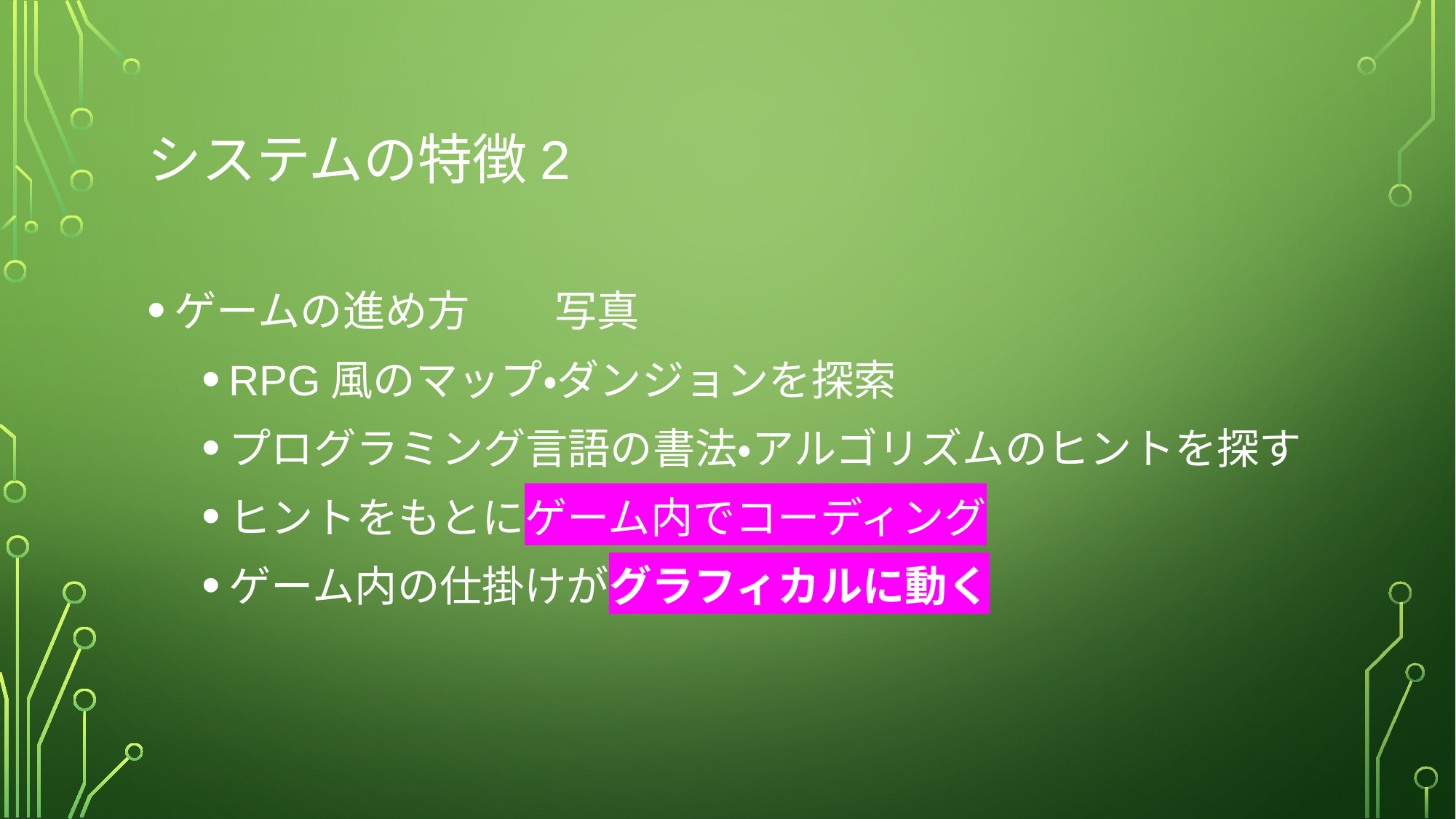

# システムの特徴2
ゲームの進め方　　写真
RPG風のマップ・ダンジョンを探索
プログラミング言語の書法・アルゴリズムのヒントを探す
ヒントをもとにゲーム内でコーディング
ゲーム内の仕掛けがグラフィカルに動く